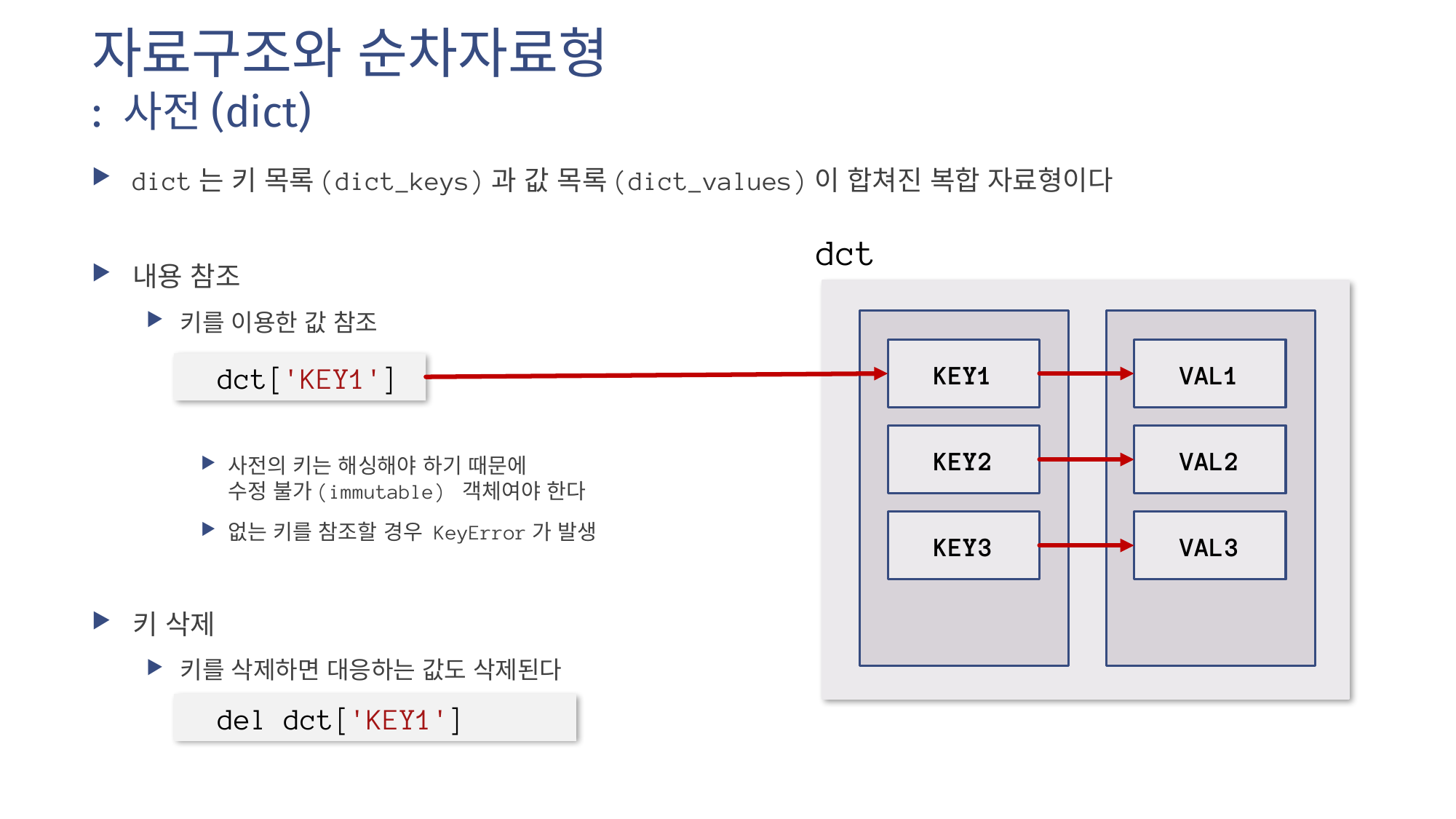

# 자료구조와 순차자료형 : 사전(dict)
dict는 키 목록(dict_keys)과 값 목록(dict_values)이 합쳐진 복합 자료형이다

내용 참조
키를 이용한 값 참조

사전의 키는 해싱해야 하기 때문에
수정 불가(immutable) 객체여야 한다
없는 키를 참조할 경우 KeyError가 발생

키 삭제
키를 삭제하면 대응하는 값도 삭제된다

dct

KEY1
VAL1
  dct['KEY1']
KEY2
VAL2
KEY3
VAL3
  del dct['KEY1']